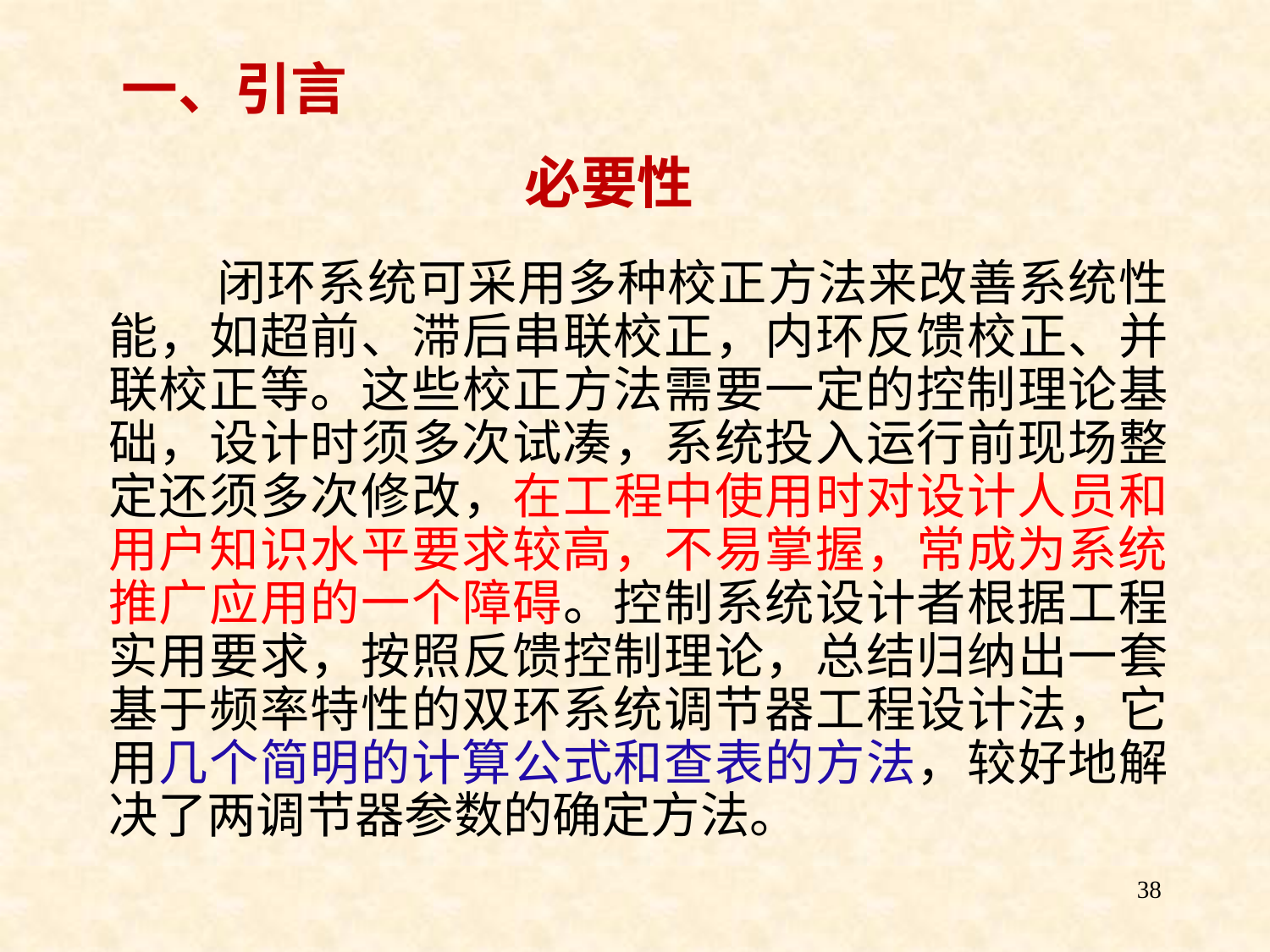

一、引言
# 必要性
            闭环系统可采用多种校正方法来改善系统性能，如超前、滞后串联校正，内环反馈校正、并联校正等。这些校正方法需要一定的控制理论基础，设计时须多次试凑，系统投入运行前现场整定还须多次修改，在工程中使用时对设计人员和用户知识水平要求较高，不易掌握，常成为系统推广应用的一个障碍。控制系统设计者根据工程实用要求，按照反馈控制理论，总结归纳出一套基于频率特性的双环系统调节器工程设计法，它用几个简明的计算公式和查表的方法，较好地解决了两调节器参数的确定方法。
38